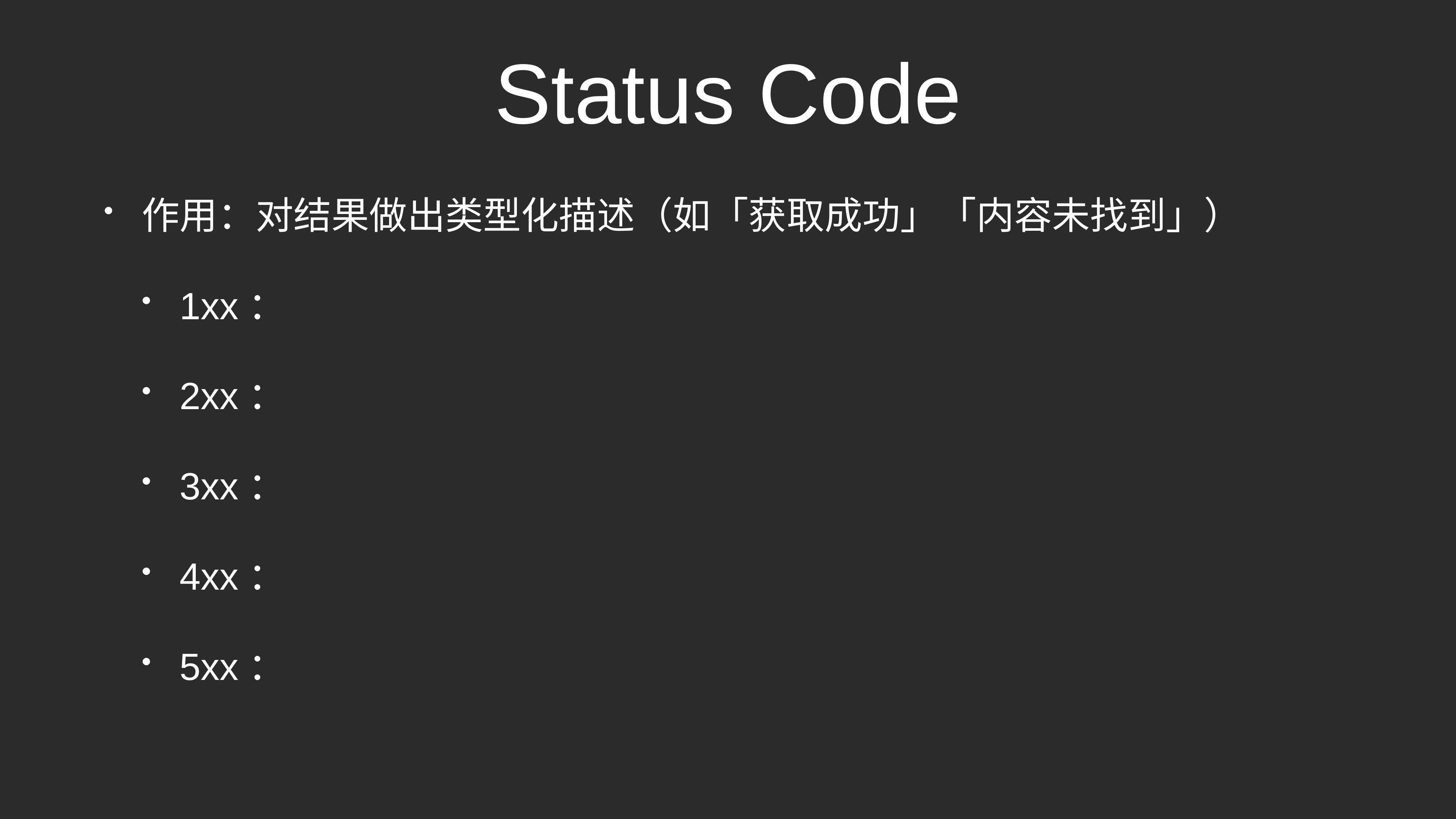

# Status Code
作用：对结果做出类型化描述（如「获取成功」「内容未找到」）
1xx：
2xx：
3xx：
4xx：
5xx：